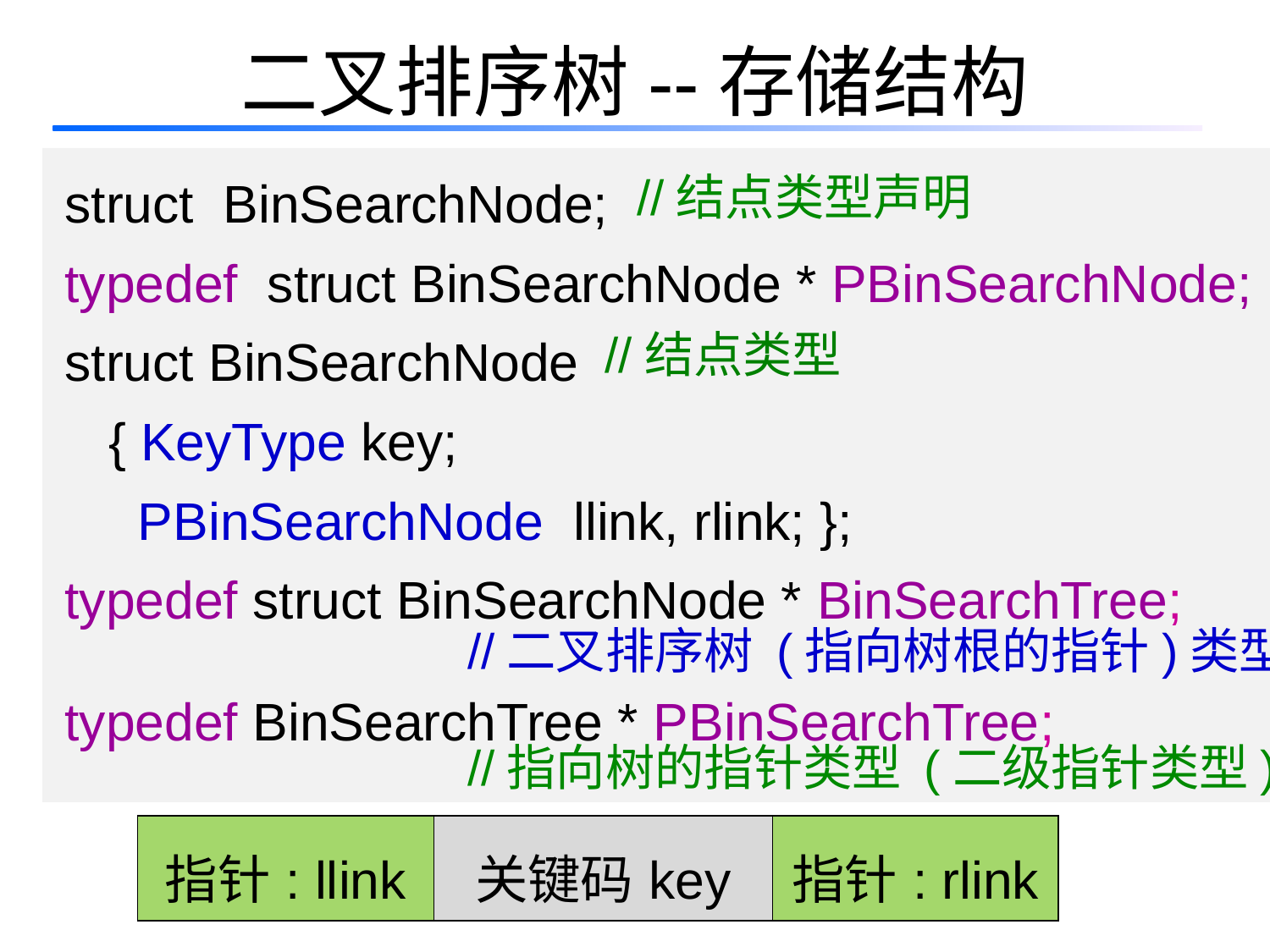

# 二叉排序树--存储结构

struct  BinSearchNode;
typedef  struct BinSearchNode * PBinSearchNode;
struct BinSearchNode
   { KeyType key;
     PBinSearchNode  llink, rlink; };
typedef struct BinSearchNode * BinSearchTree;
typedef BinSearchTree * PBinSearchTree;

//结点类型声明
//结点类型
//二叉排序树 (指向树根的指针)类型
//指向树的指针类型 (二级指针类型)
| 指针: llink | 关键码key | 指针: rlink |
| --- | --- | --- |